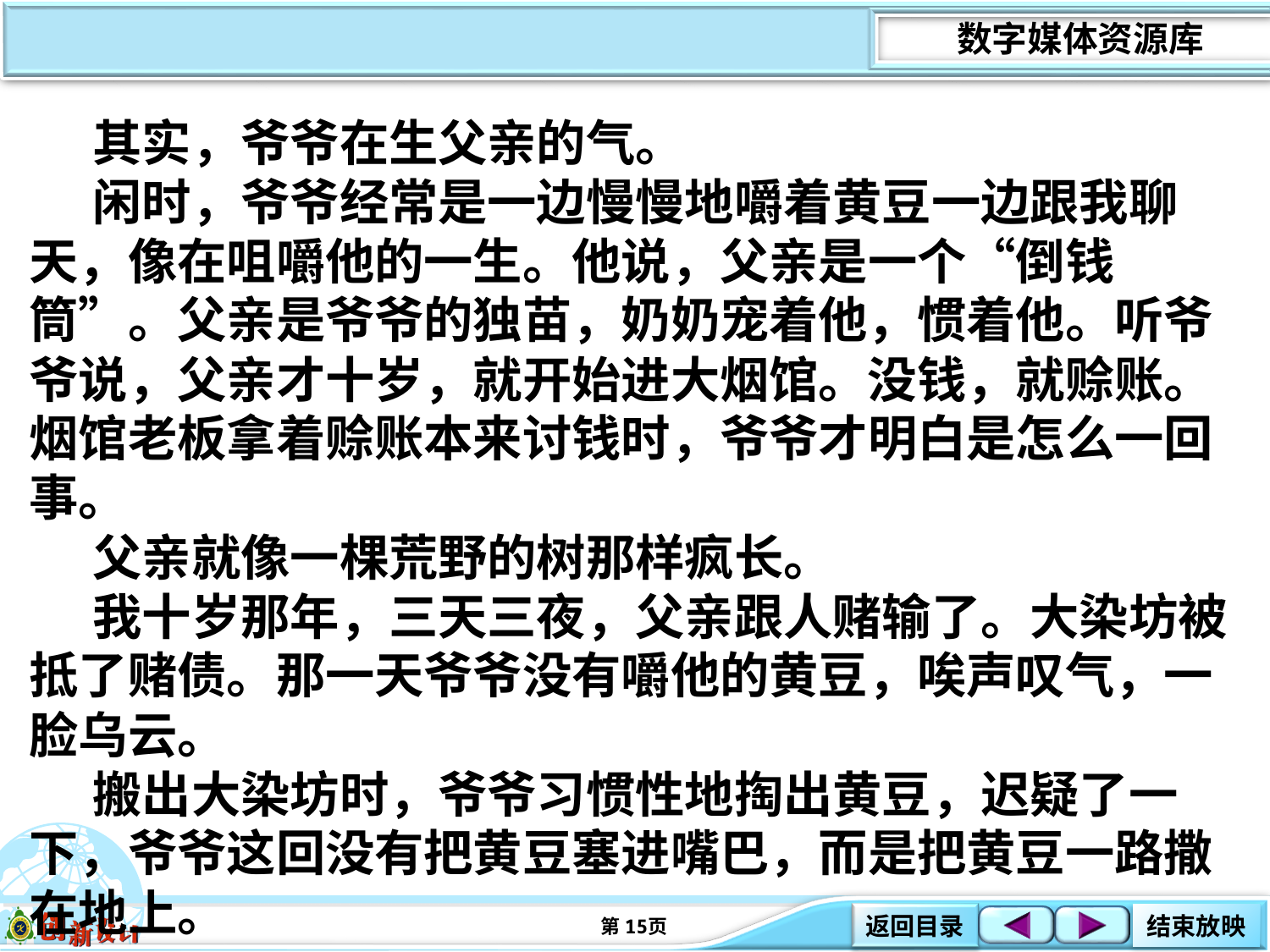

其实，爷爷在生父亲的气。
闲时，爷爷经常是一边慢慢地嚼着黄豆一边跟我聊天，像在咀嚼他的一生。他说，父亲是一个“倒钱筒”。父亲是爷爷的独苗，奶奶宠着他，惯着他。听爷爷说，父亲才十岁，就开始进大烟馆。没钱，就赊账。烟馆老板拿着赊账本来讨钱时，爷爷才明白是怎么一回事。
父亲就像一棵荒野的树那样疯长。
我十岁那年，三天三夜，父亲跟人赌输了。大染坊被抵了赌债。那一天爷爷没有嚼他的黄豆，唉声叹气，一脸乌云。
搬出大染坊时，爷爷习惯性地掏出黄豆，迟疑了一下，爷爷这回没有把黄豆塞进嘴巴，而是把黄豆一路撒在地上。